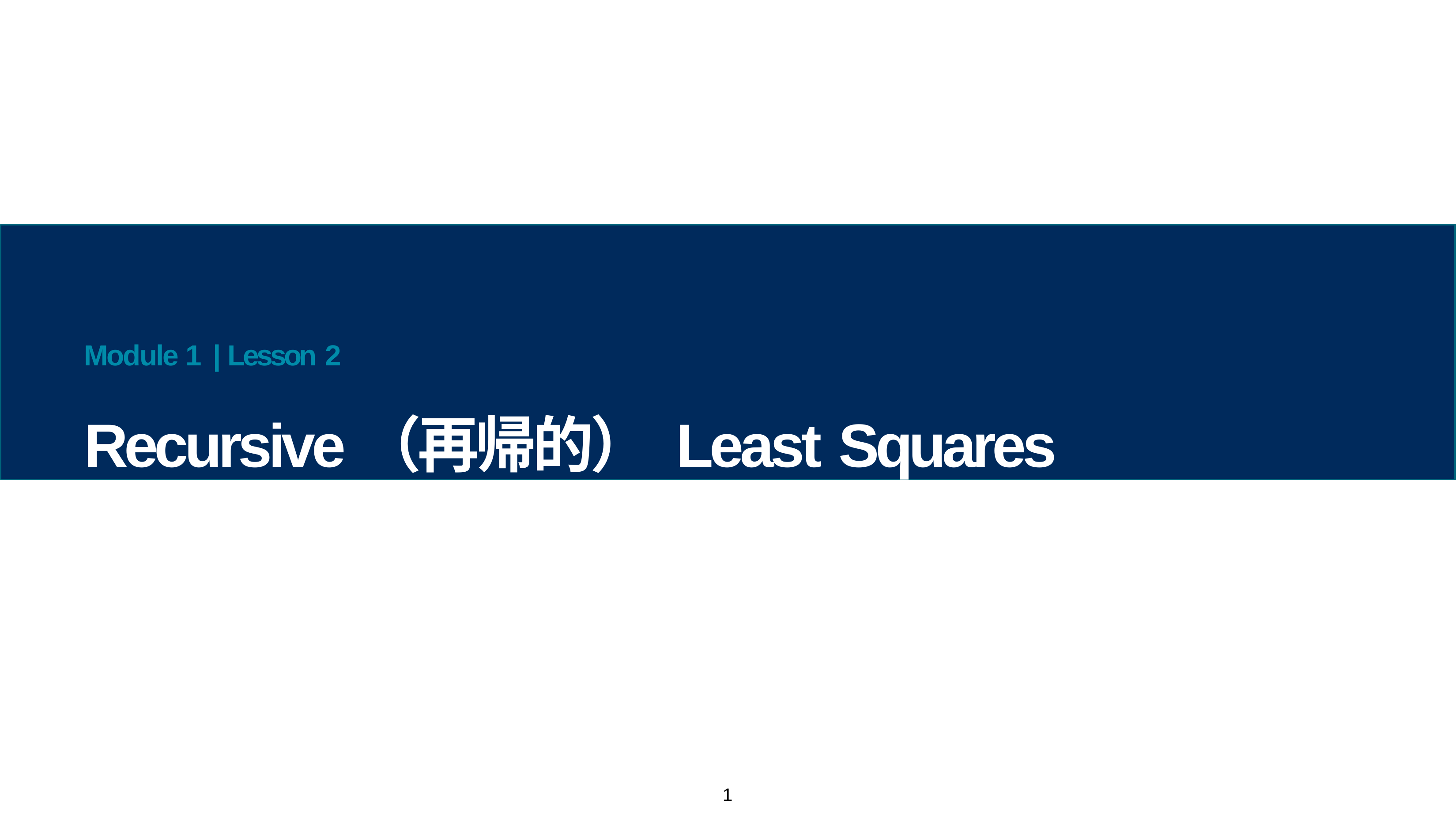

Module 1 | Lesson 2

Recursive（再帰的） Least Squares
1